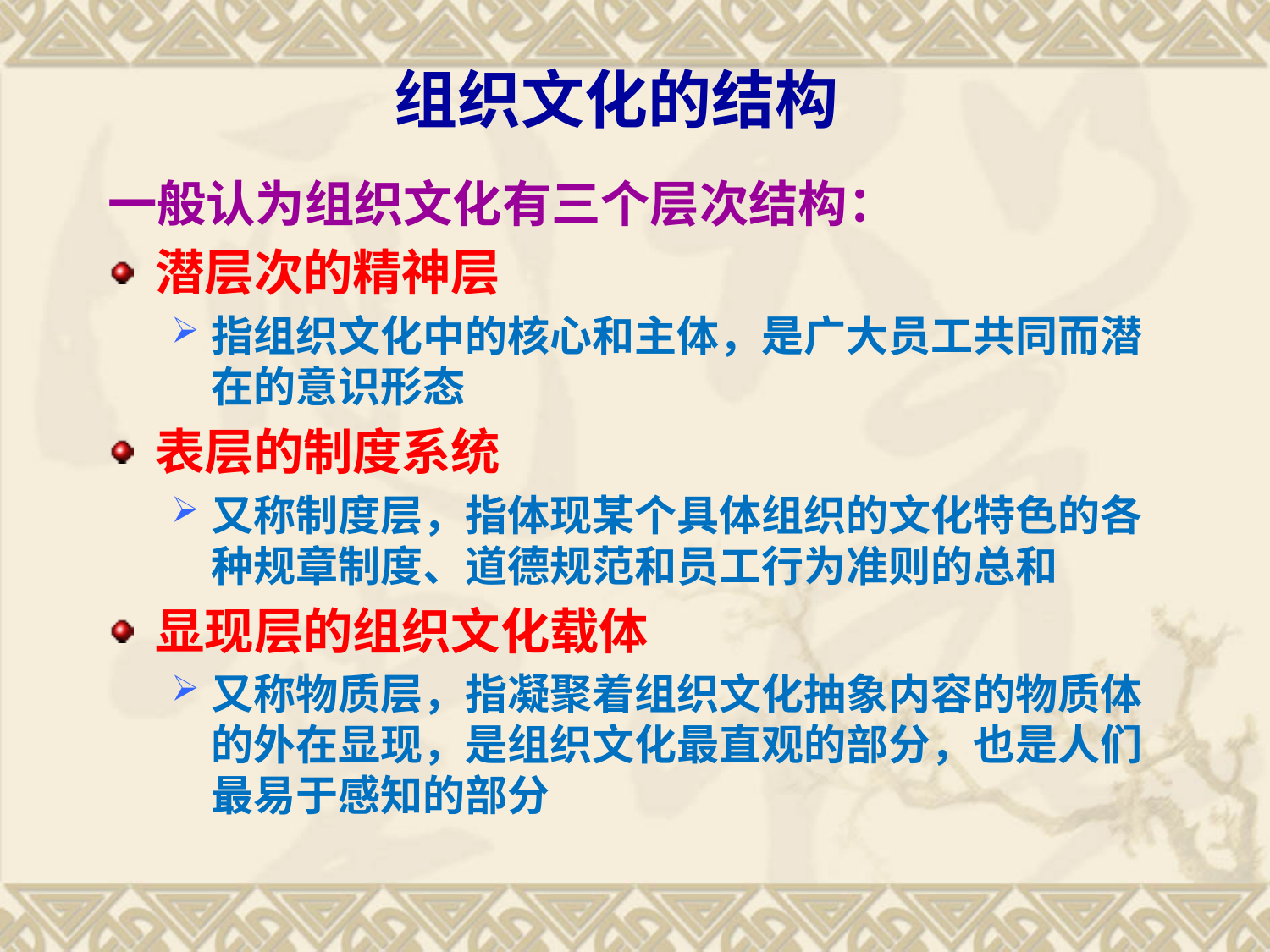

组织文化的结构
一般认为组织文化有三个层次结构：
潜层次的精神层
指组织文化中的核心和主体，是广大员工共同而潜在的意识形态
表层的制度系统
又称制度层，指体现某个具体组织的文化特色的各种规章制度、道德规范和员工行为准则的总和
显现层的组织文化载体
又称物质层，指凝聚着组织文化抽象内容的物质体的外在显现，是组织文化最直观的部分，也是人们最易于感知的部分